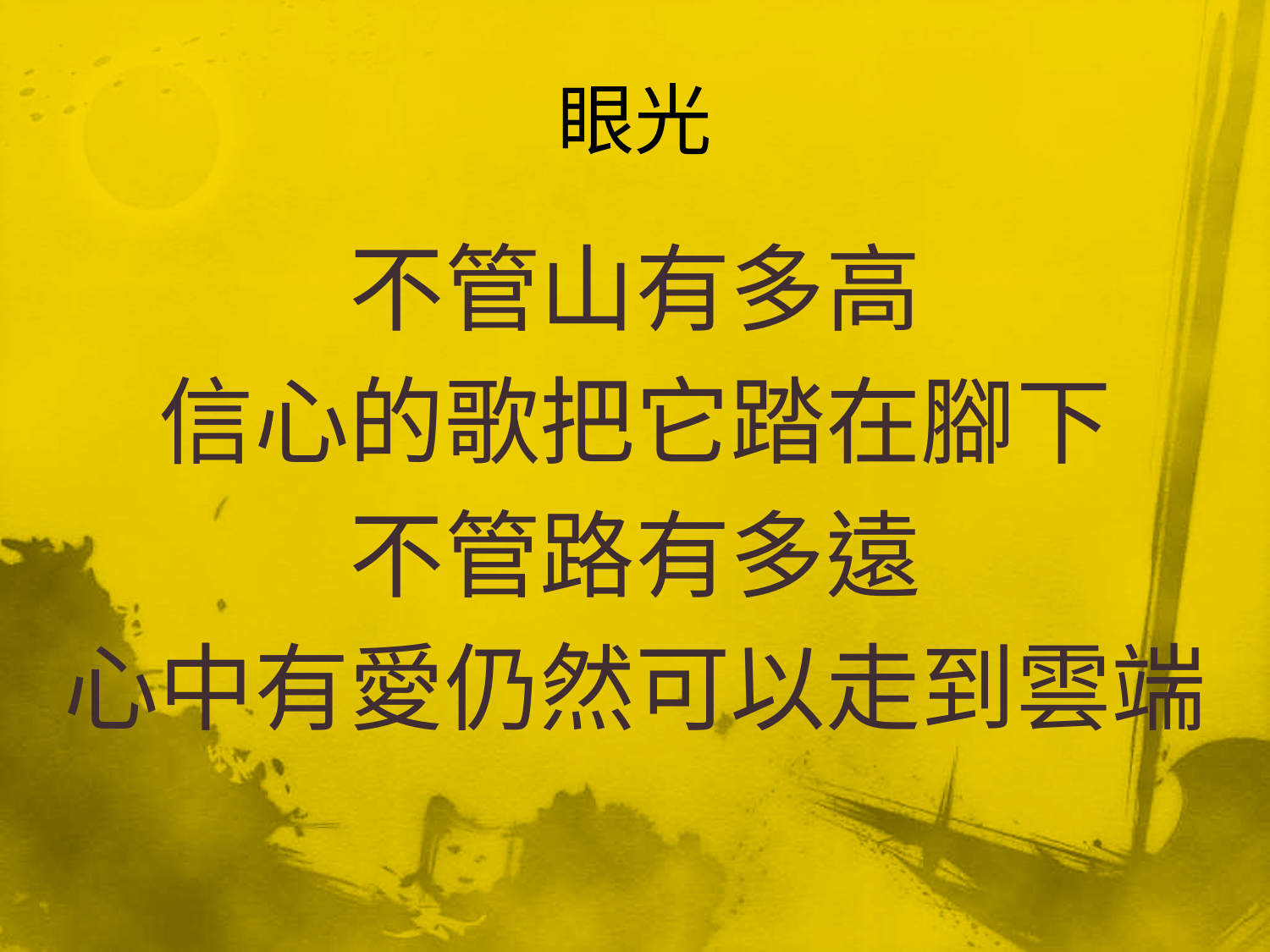

# 眼光
不管山有多高
信心的歌把它踏在腳下
不管路有多遠
心中有愛仍然可以走到雲端